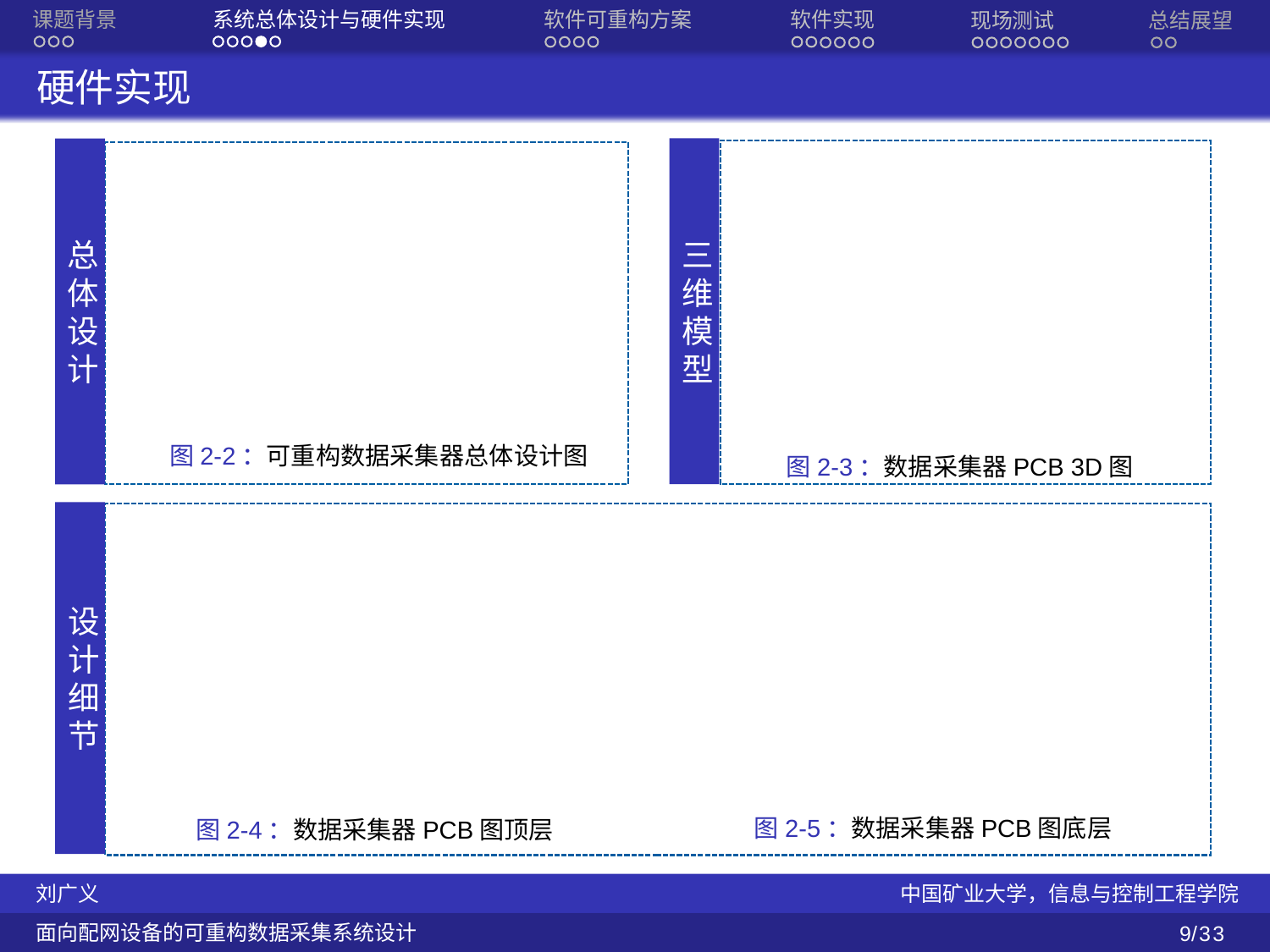

软件实现
软件可重构方案
系统总体设计与硬件实现
课题背景
现场测试
总结展望

    硬件实现
三维模型
总体设计

图2-2：可重构数据采集器总体设计图
图2-3：数据采集器PCB 3D图
设计细节

图2-5：数据采集器PCB图底层
图2-4：数据采集器PCB图顶层